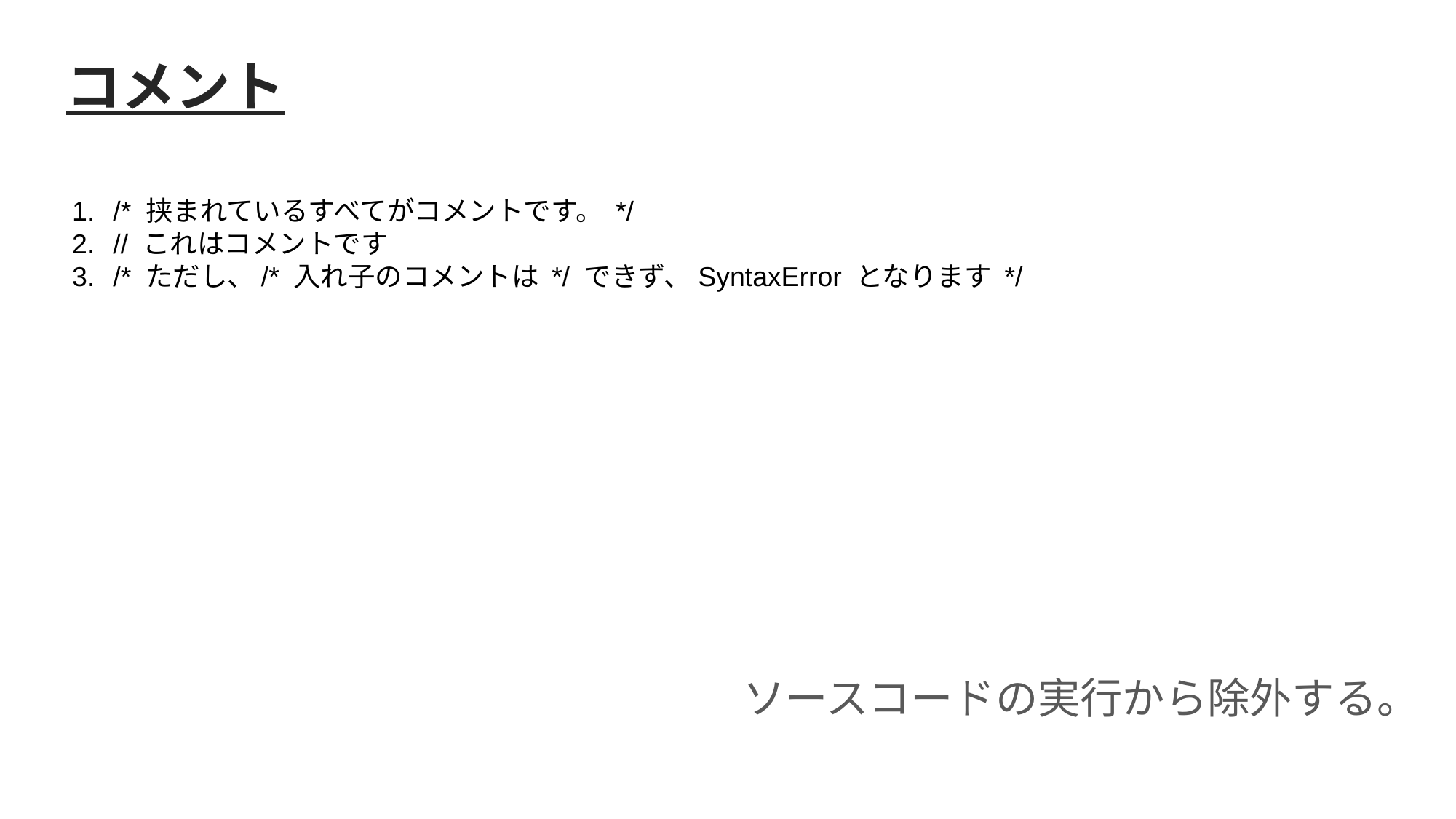

コメント
/* 挟まれているすべてがコメントです。 */
// これはコメントです
/* ただし、/* 入れ子のコメントは */ できず、SyntaxError となります */
ソースコードの実行から除外する。